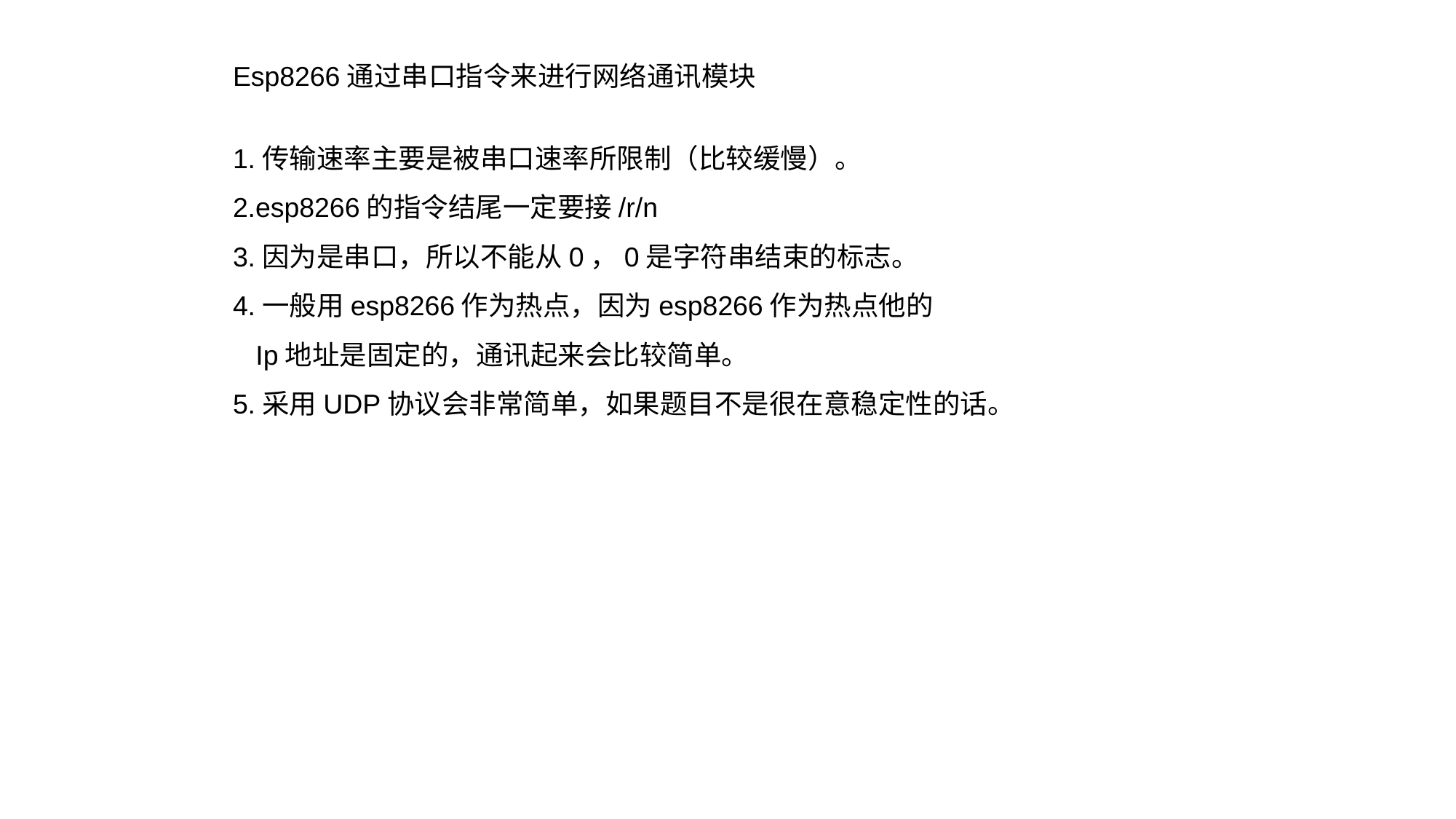

Esp8266通过串口指令来进行网络通讯模块

1.传输速率主要是被串口速率所限制（比较缓慢）。
2.esp8266的指令结尾一定要接/r/n
3.因为是串口，所以不能从0，0是字符串结束的标志。
4.一般用esp8266作为热点，因为esp8266作为热点他的
   Ip地址是固定的，通讯起来会比较简单。
5.采用UDP协议会非常简单，如果题目不是很在意稳定性的话。